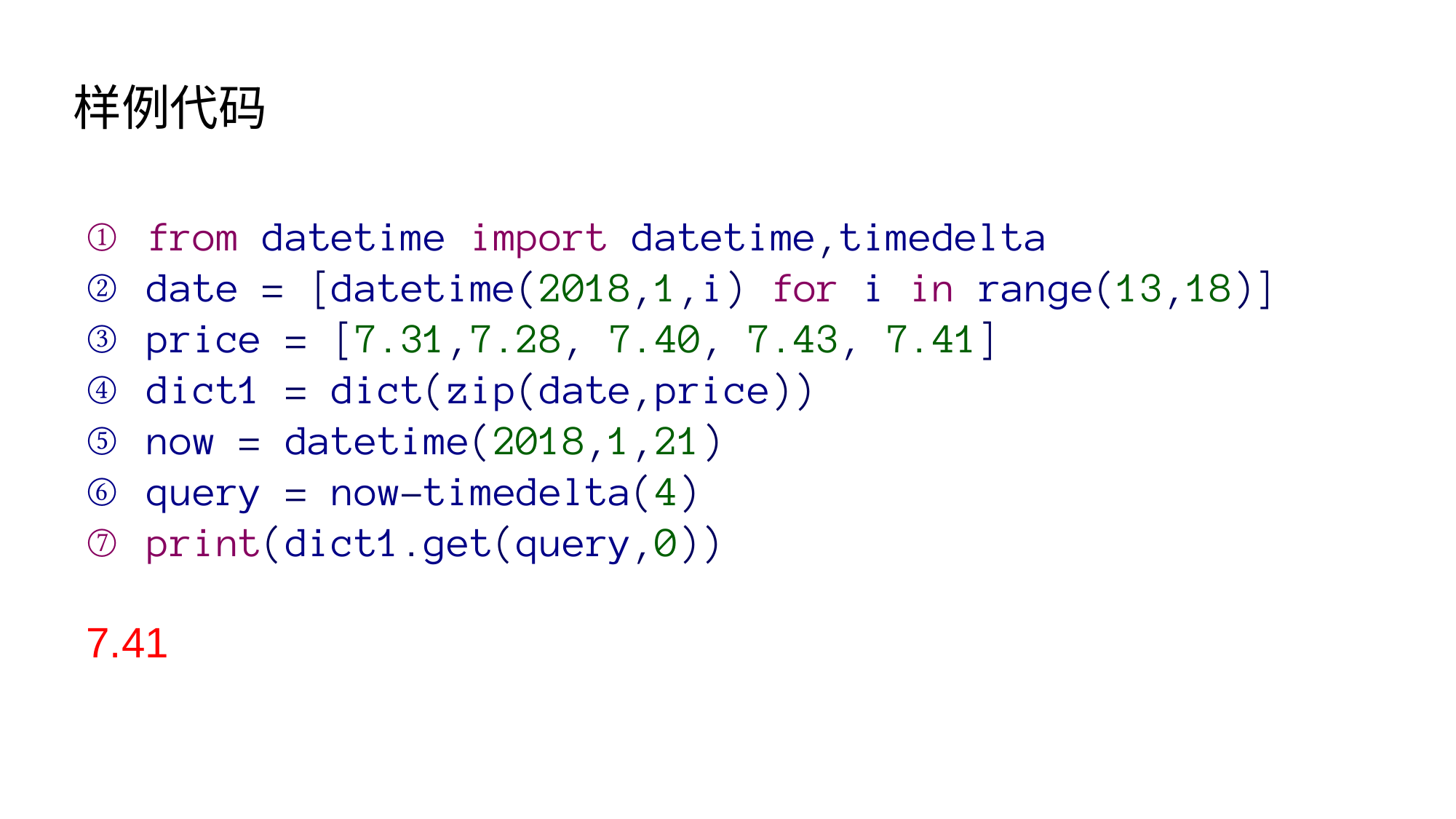

样例代码
from datetime import datetime,timedelta
date = [datetime(2018,1,i) for i in range(13,18)]
price = [7.31,7.28, 7.40, 7.43, 7.41]
dict1 = dict(zip(date,price))
now = datetime(2018,1,21)
query = now-timedelta(4)
print(dict1.get(query,0))
7.41